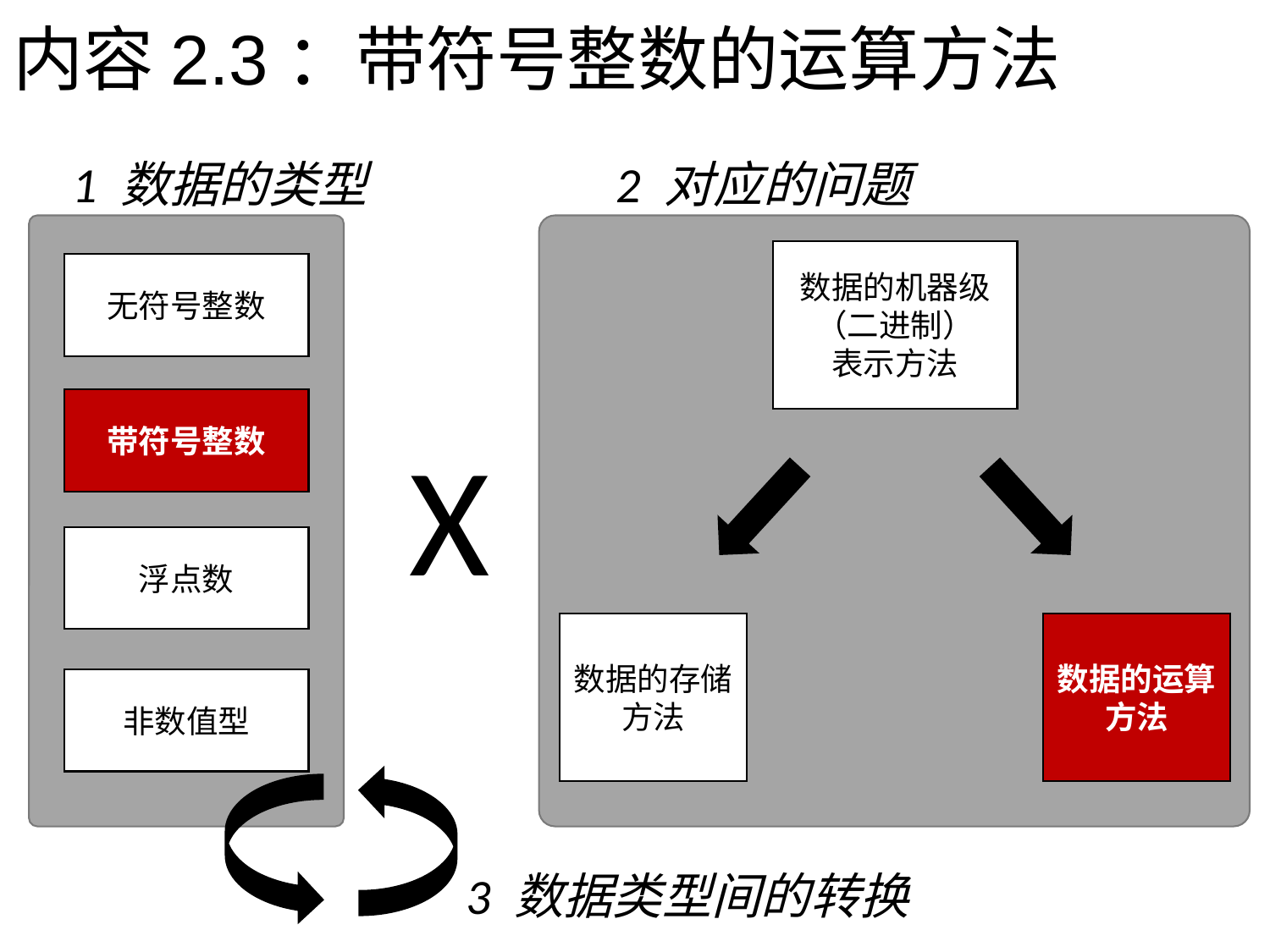

# 内容2.3：带符号整数的运算方法
2 对应的问题
1 数据的类型

数据的机器级
（二进制）
表示方法
无符号整数
带符号整数
X

浮点数
数据的存储方法
数据的运算方法
非数值型

3 数据类型间的转换